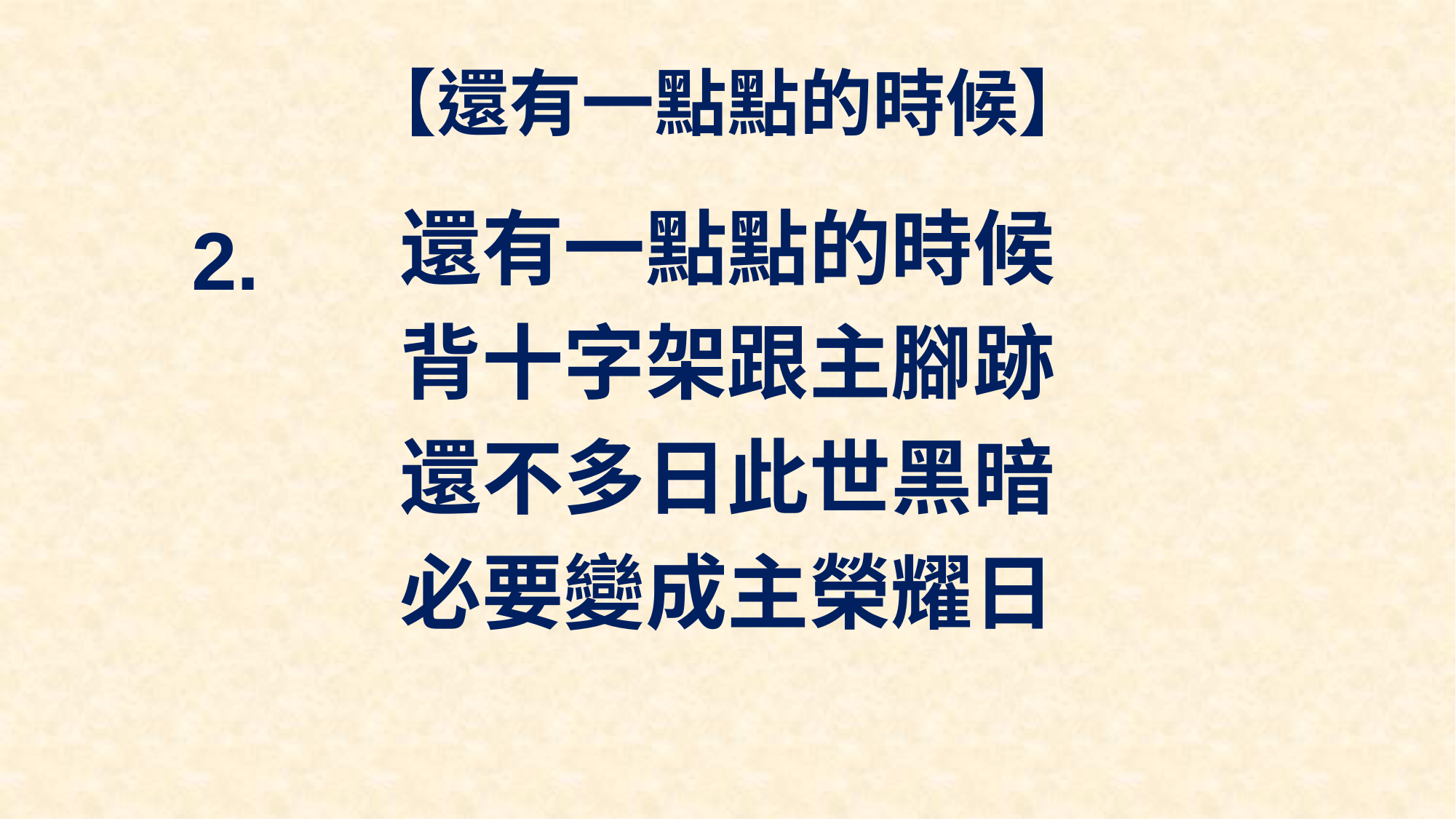

# 【還有一點點的時候】
還有一點點的時候
背十字架跟主腳跡
還不多日此世黑暗
必要變成主榮耀日
2.